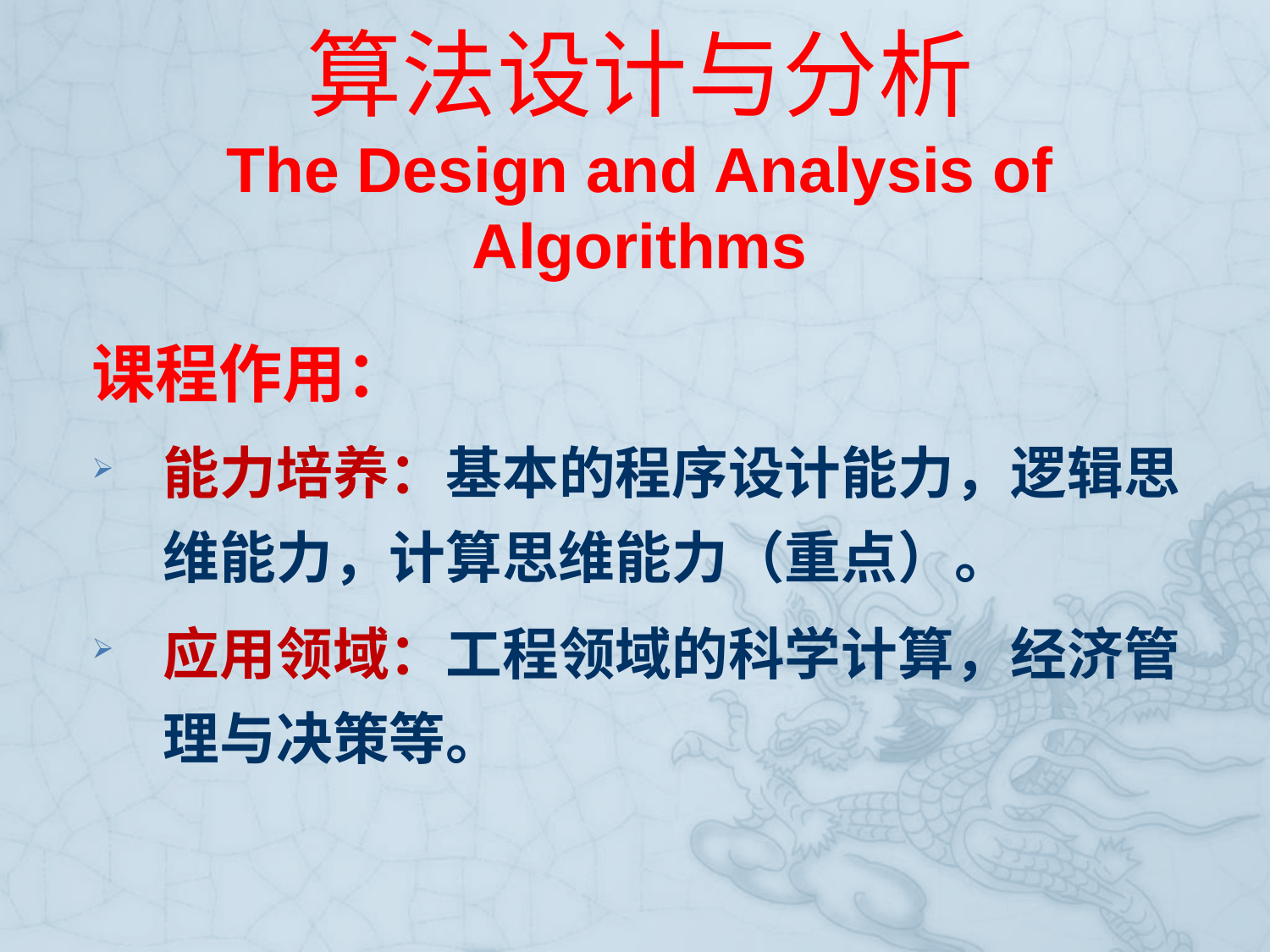

# 算法设计与分析 The Design and Analysis of Algorithms
课程作用：
能力培养：基本的程序设计能力，逻辑思维能力，计算思维能力（重点）。
应用领域：工程领域的科学计算，经济管理与决策等。